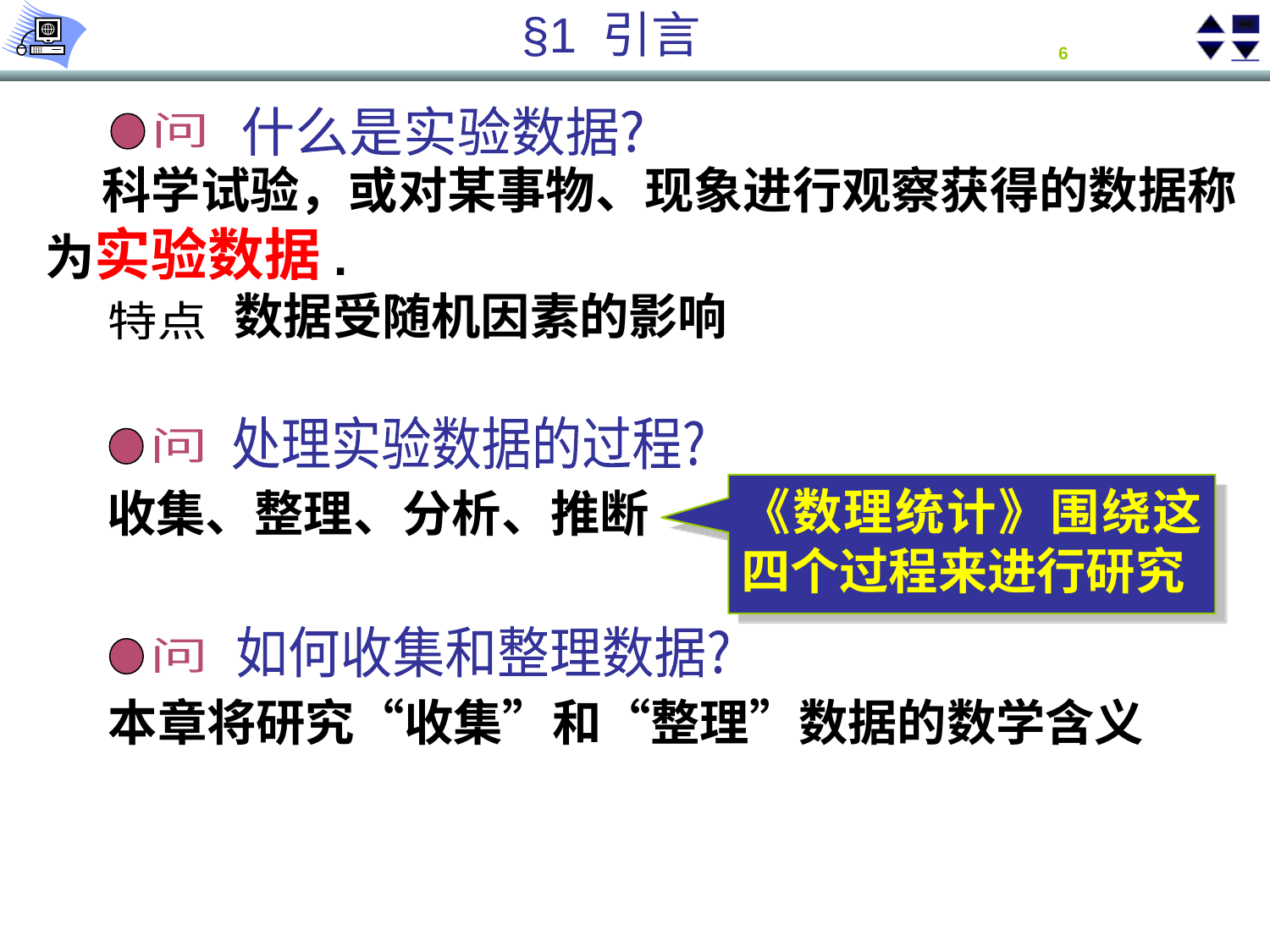

§1 引言
什么是实验数据?
问

    科学试验，或对某事物、现象进行观察获得的数据称为实验数据.
数据受随机因素的影响
特点
处理实验数据的过程?
问

《数理统计》围绕这四个过程来进行研究
收集、整理、分析、推断
如何收集和整理数据?
问

本章将研究“收集”和“整理”数据的数学含义